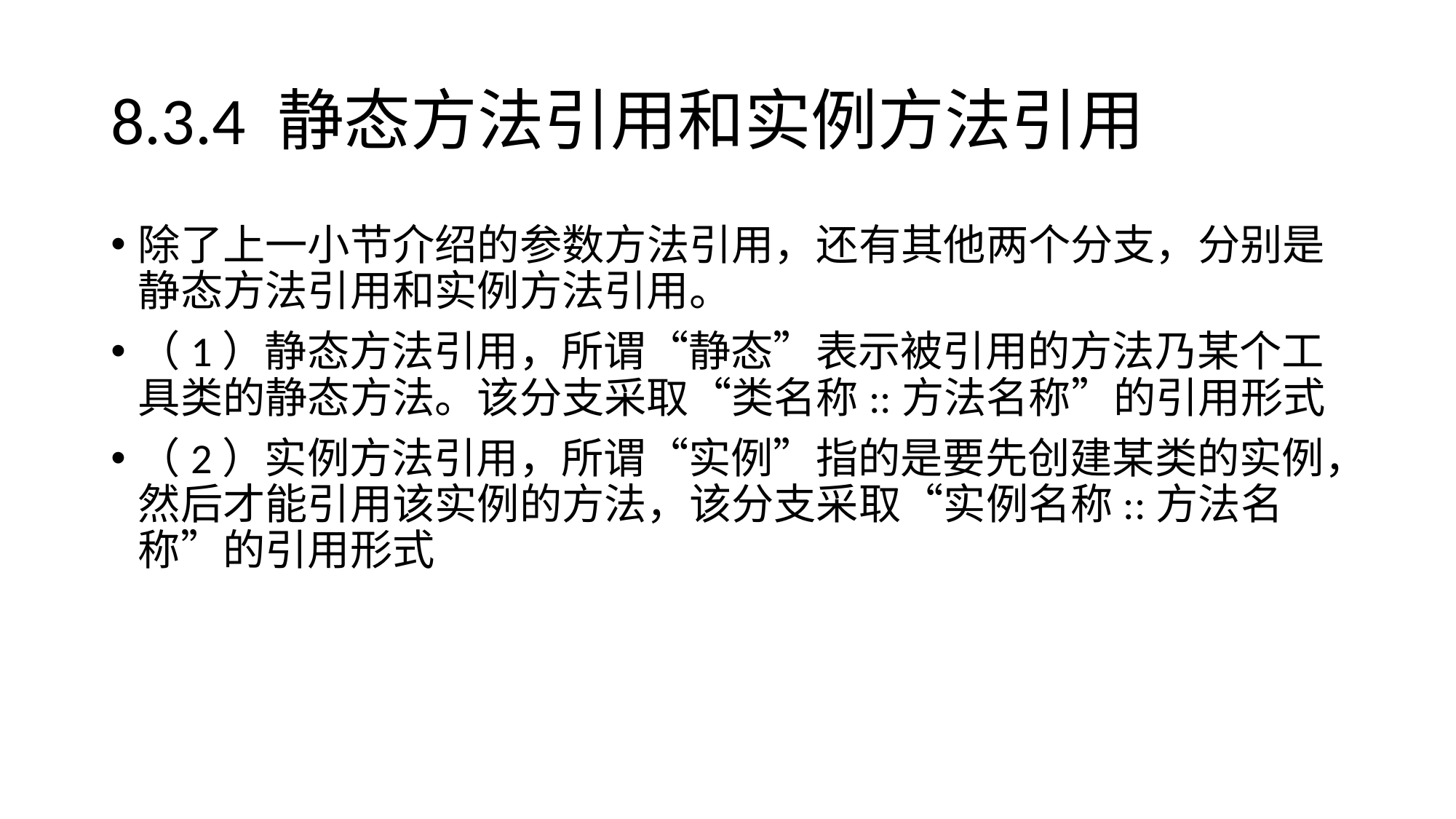

# 8.3.4 静态方法引用和实例方法引用
除了上一小节介绍的参数方法引用，还有其他两个分支，分别是静态方法引用和实例方法引用。
（1）静态方法引用，所谓“静态”表示被引用的方法乃某个工具类的静态方法。该分支采取“类名称::方法名称”的引用形式
（2）实例方法引用，所谓“实例”指的是要先创建某类的实例，然后才能引用该实例的方法，该分支采取“实例名称::方法名称”的引用形式